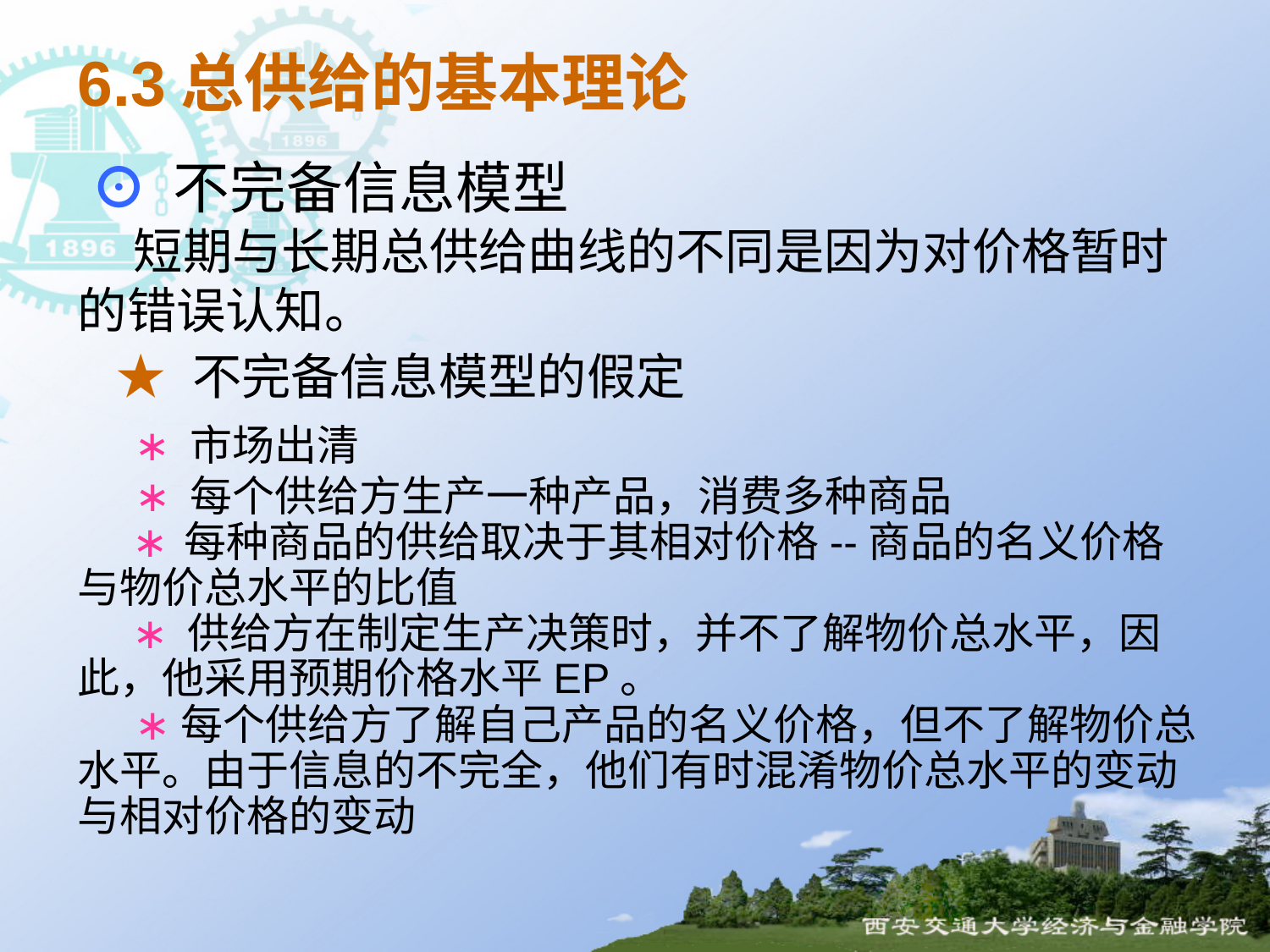

6.3总供给的基本理论
 ⊙ 不完备信息模型
    短期与长期总供给曲线的不同是因为对价格暂时的错误认知。
   ★ 不完备信息模型的假定
    ∗ 市场出清
      ∗ 每个供给方生产一种产品，消费多种商品
       ∗ 每种商品的供给取决于其相对价格--商品的名义价格与物价总水平的比值
       ∗ 供给方在制定生产决策时，并不了解物价总水平，因此，他采用预期价格水平EP。
      ∗每个供给方了解自己产品的名义价格，但不了解物价总水平。由于信息的不完全，他们有时混淆物价总水平的变动与相对价格的变动